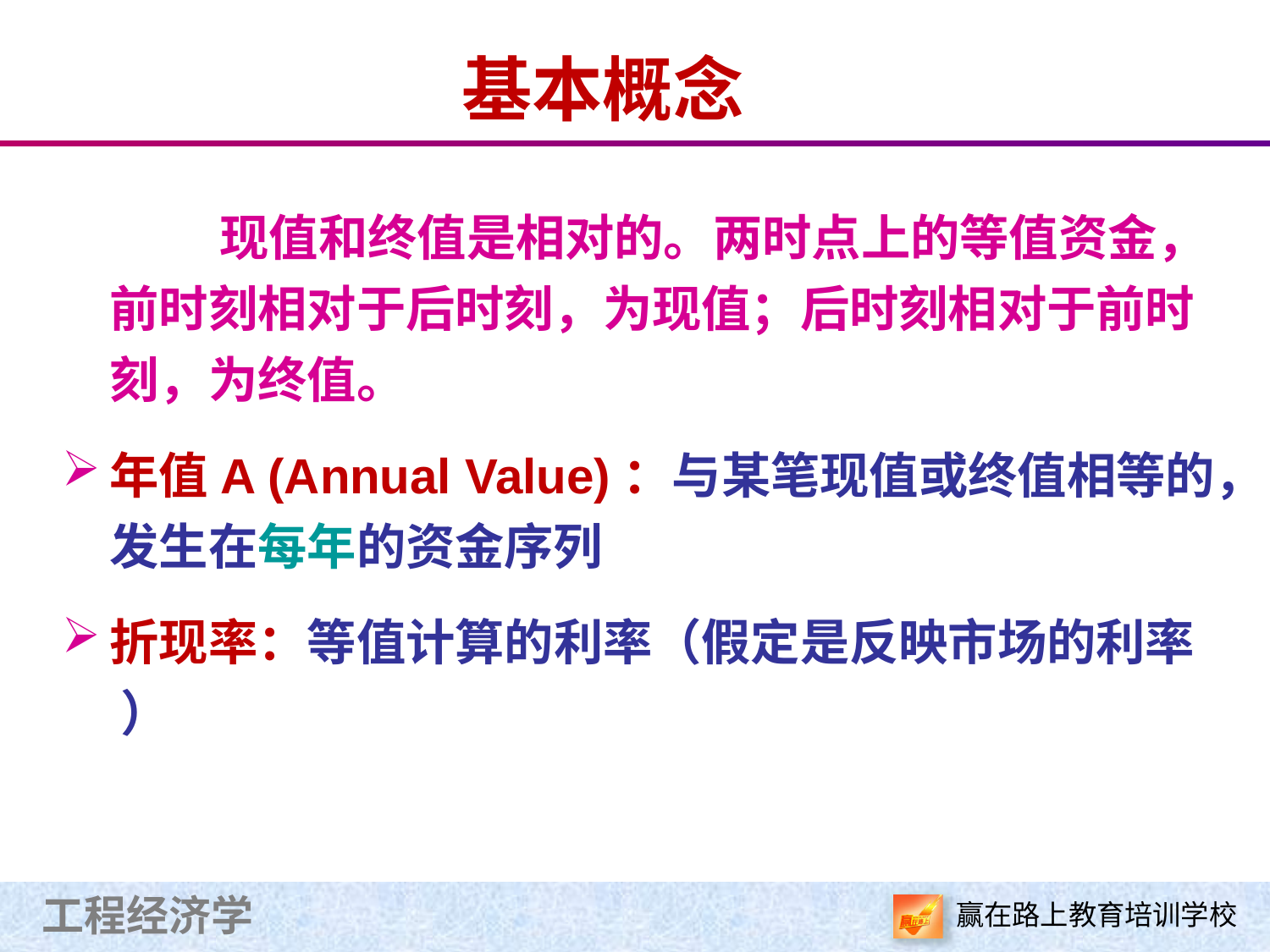

# 基本概念
             现值和终值是相对的。两时点上的等值资金，前时刻相对于后时刻，为现值；后时刻相对于前时刻，为终值。
年值A (Annual Value)：与某笔现值或终值相等的，发生在每年的资金序列
折现率：等值计算的利率（假定是反映市场的利率 ）